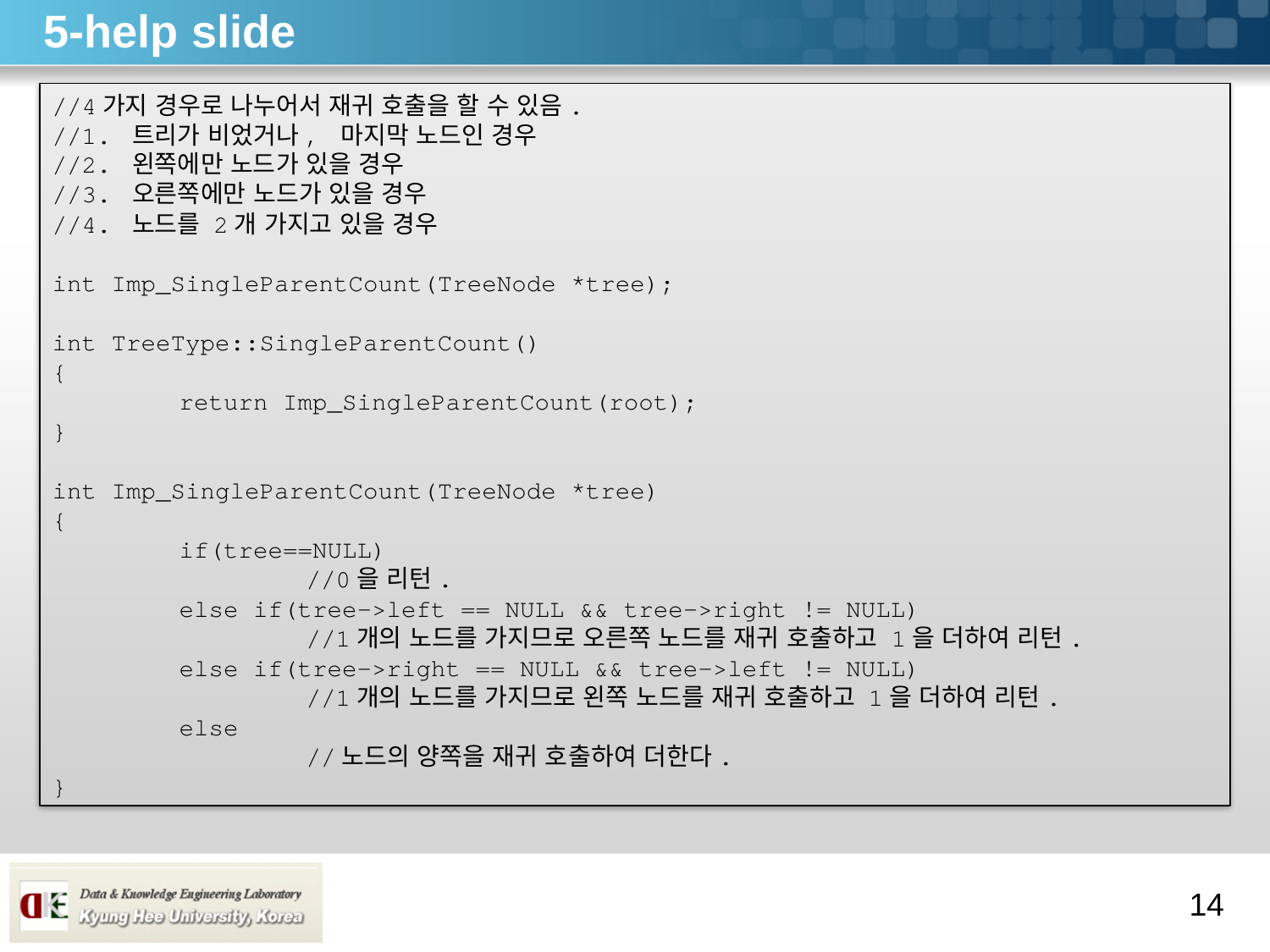

# 5-help slide
//4가지 경우로 나누어서 재귀 호출을 할 수 있음.
//1. 트리가 비었거나, 마지막 노드인 경우
//2. 왼쪽에만 노드가 있을 경우
//3. 오른쪽에만 노드가 있을 경우
//4. 노드를 2개 가지고 있을 경우

int Imp_SingleParentCount(TreeNode *tree);

int TreeType::SingleParentCount()
{
	return Imp_SingleParentCount(root);
}

int Imp_SingleParentCount(TreeNode *tree)
{
	if(tree==NULL)
 		//0을 리턴.
	else if(tree->left == NULL && tree->right != NULL)
		//1개의 노드를 가지므로 오른쪽 노드를 재귀 호출하고 1을 더하여 리턴.
	else if(tree->right == NULL && tree->left != NULL)
		//1개의 노드를 가지므로 왼쪽 노드를 재귀 호출하고 1을 더하여 리턴.
	else
		//노드의 양쪽을 재귀 호출하여 더한다.
}